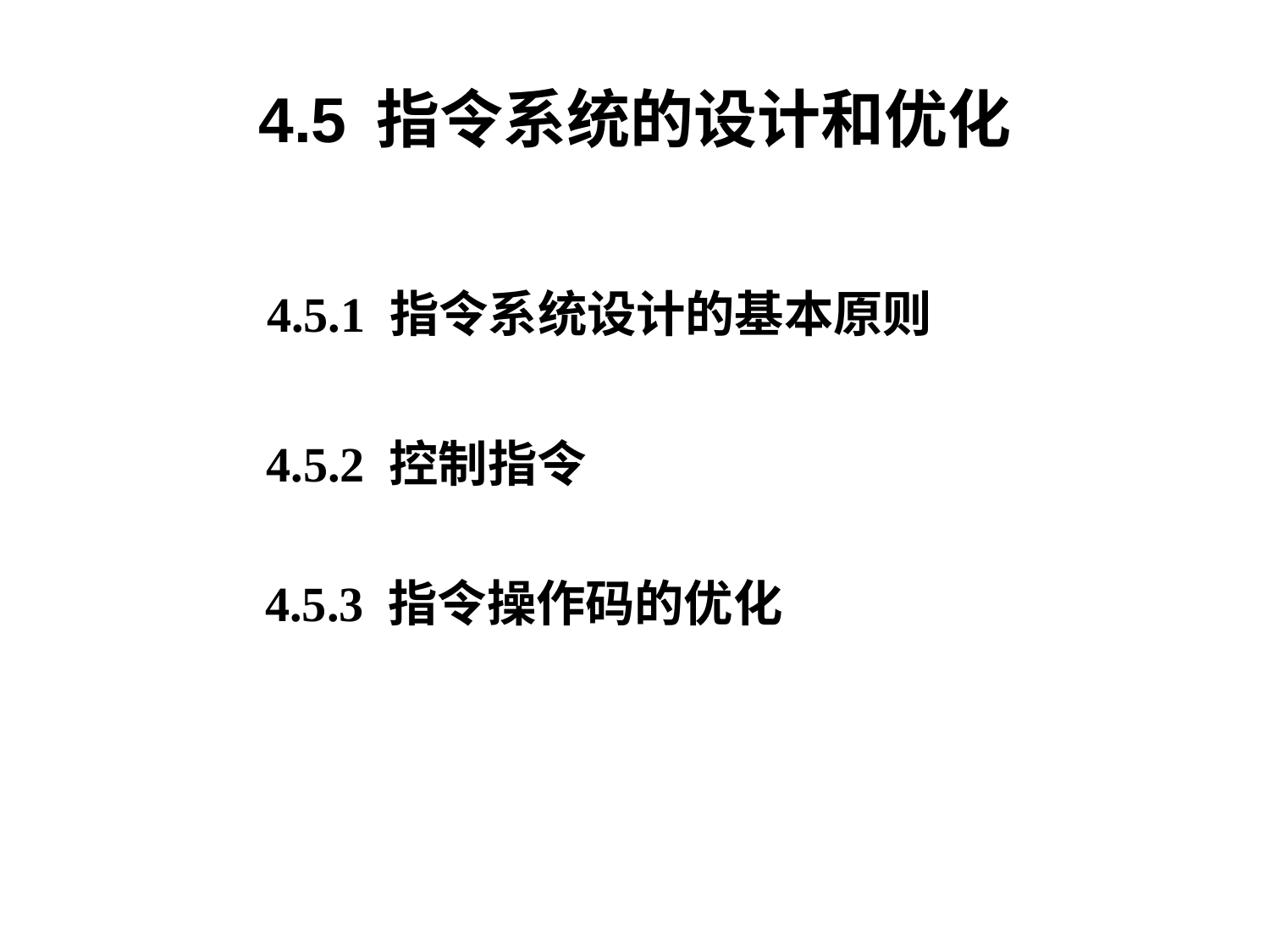

# 4.5 指令系统的设计和优化
4.5.1 指令系统设计的基本原则
4.5.2 控制指令
4.5.3 指令操作码的优化